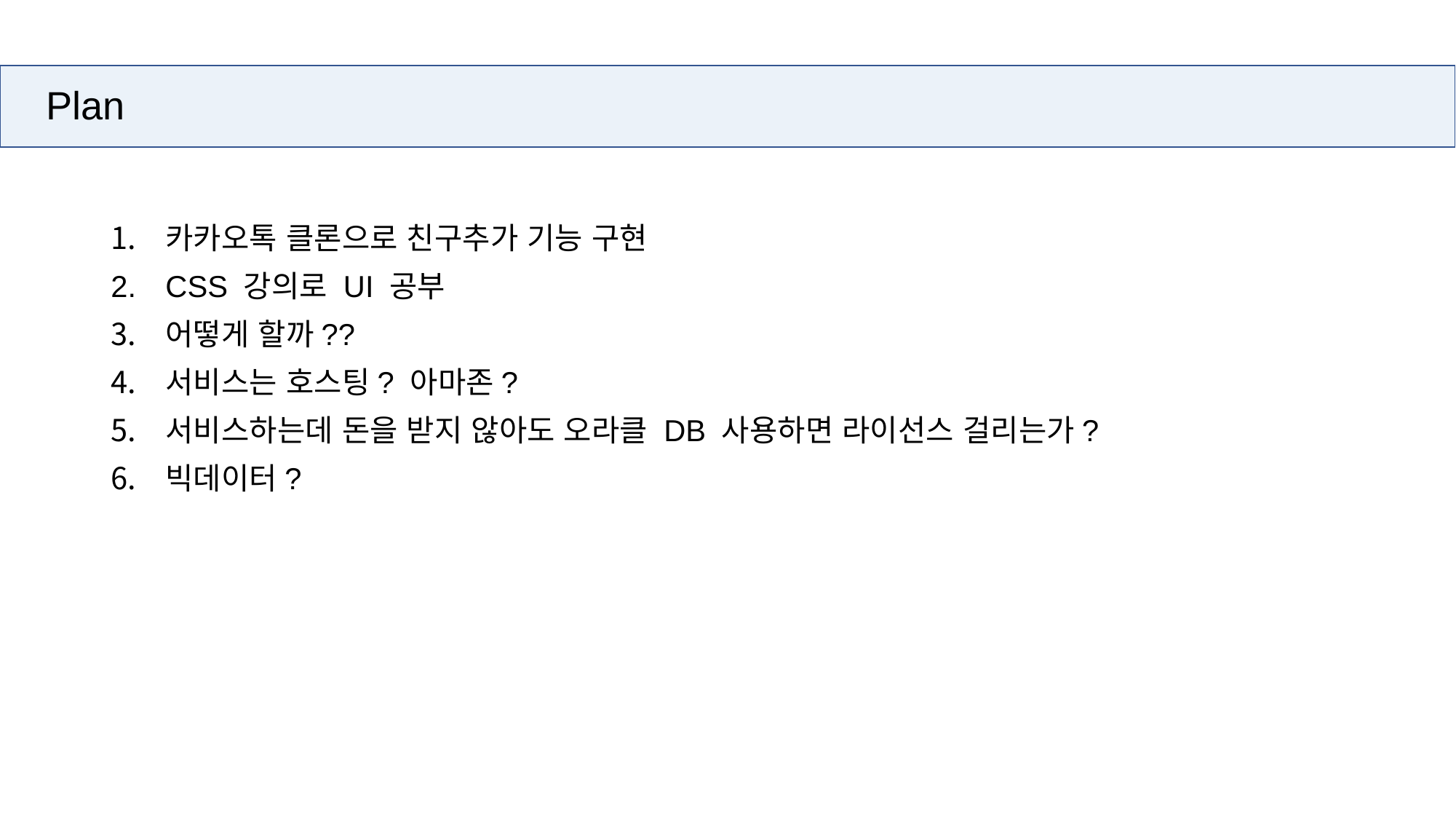

# Plan
카카오톡 클론으로 친구추가 기능 구현
CSS 강의로 UI 공부
어떻게 할까??
서비스는 호스팅? 아마존?
서비스하는데 돈을 받지 않아도 오라클 DB 사용하면 라이선스 걸리는가?
빅데이터?